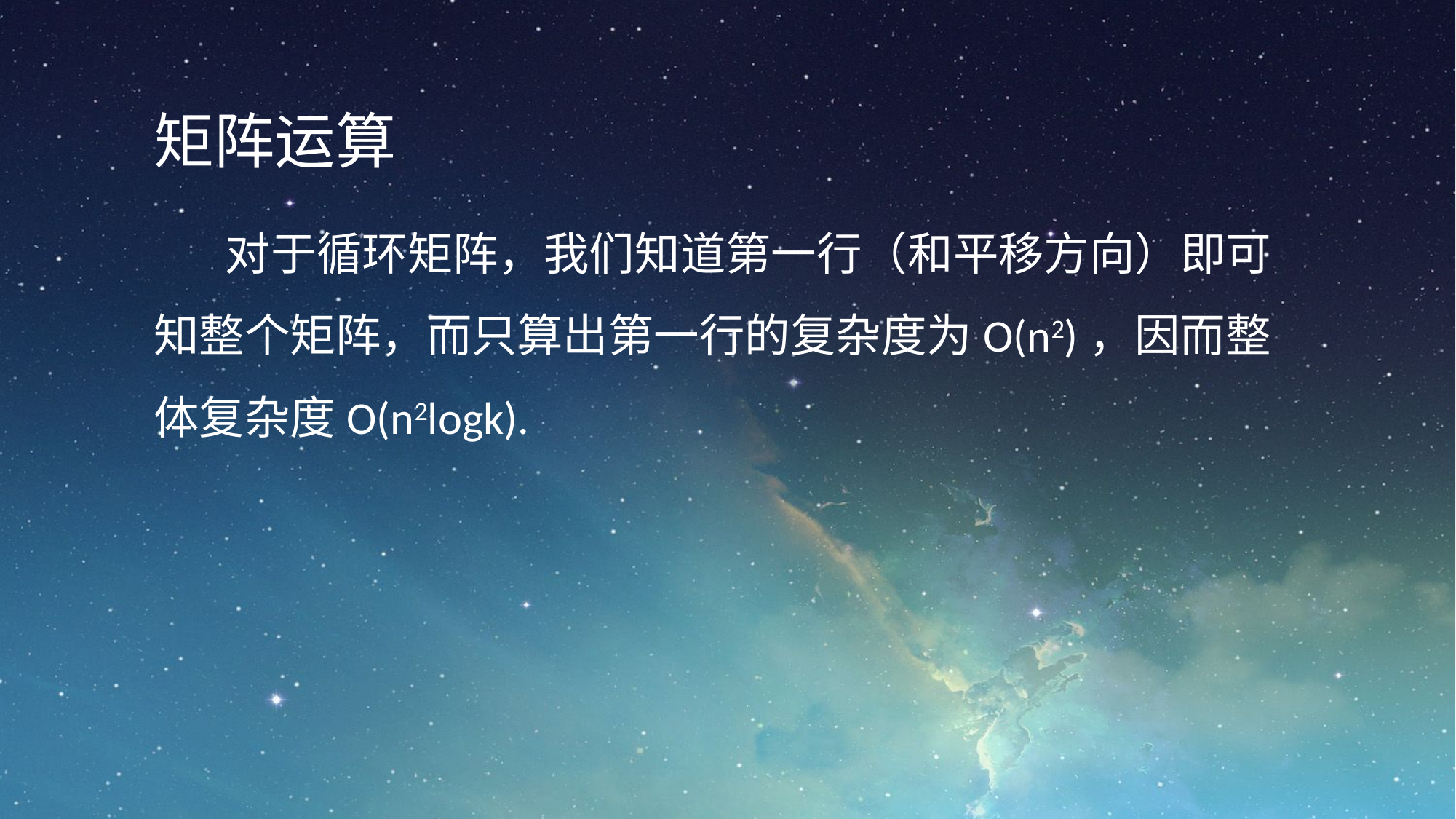

矩阵运算
对于循环矩阵，我们知道第一行（和平移方向）即可知整个矩阵，而只算出第一行的复杂度为O(n2)，因而整体复杂度O(n2logk).